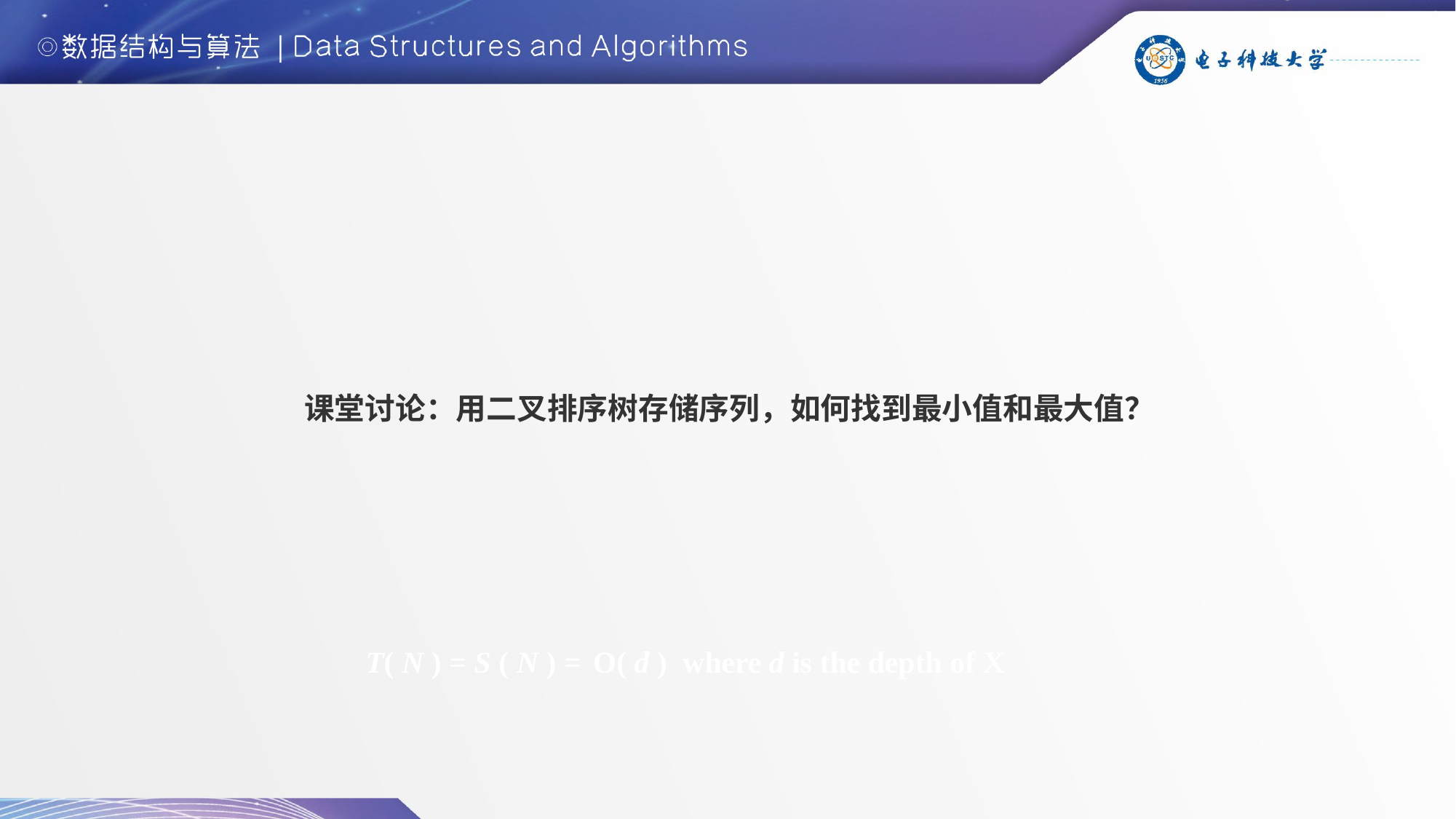

课堂讨论：用二叉排序树存储序列，如何找到最小值和最大值？
T( N ) = S ( N ) =
O( d )  where d is the depth of X